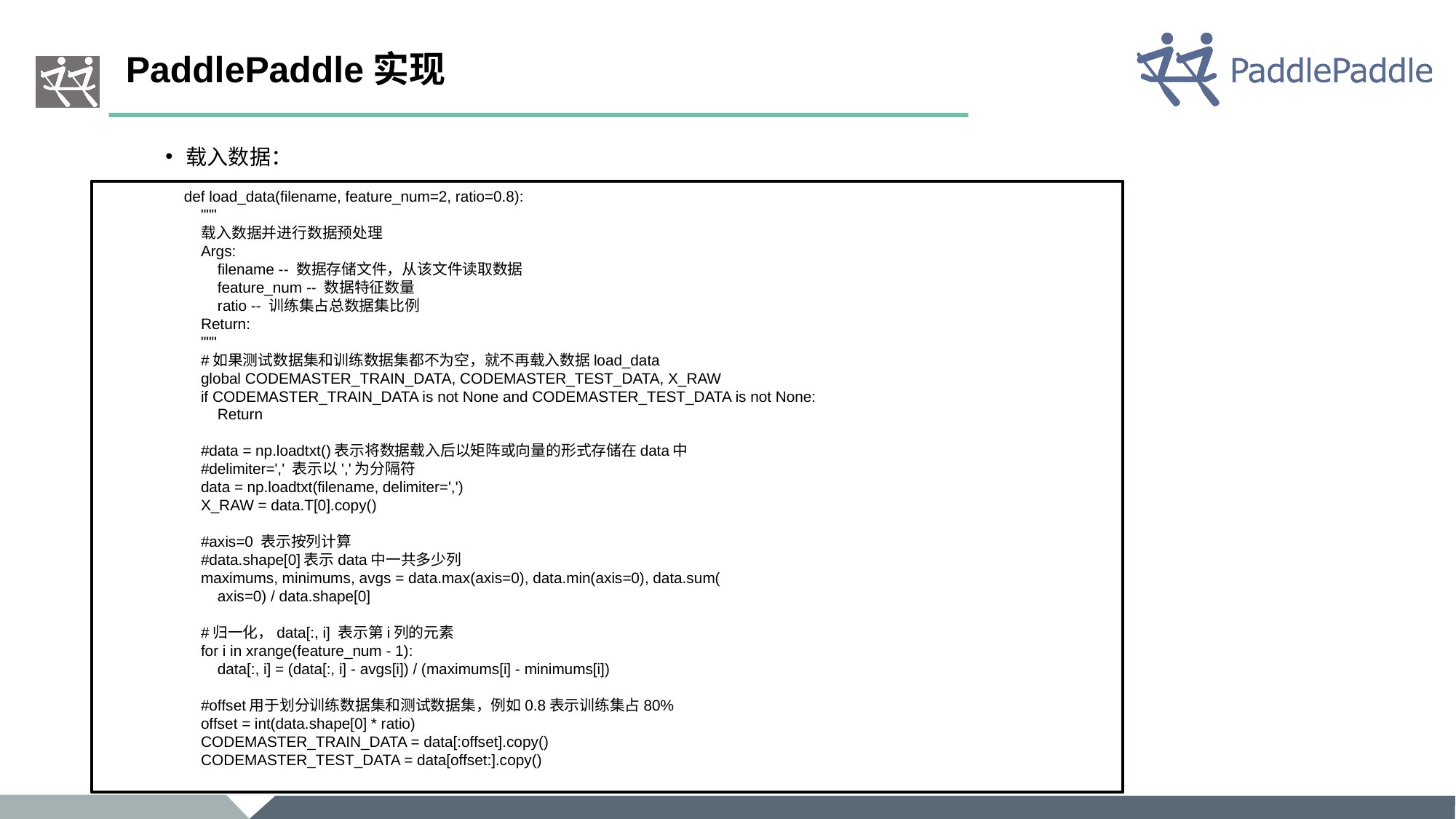

# PaddlePaddle实现
载入数据：

def load_data(filename, feature_num=2, ratio=0.8):
    """
    载入数据并进行数据预处理
    Args:
        filename -- 数据存储文件，从该文件读取数据
        feature_num -- 数据特征数量
        ratio -- 训练集占总数据集比例
    Return:
    """
    #如果测试数据集和训练数据集都不为空，就不再载入数据load_data
    global CODEMASTER_TRAIN_DATA, CODEMASTER_TEST_DATA, X_RAW
    if CODEMASTER_TRAIN_DATA is not None and CODEMASTER_TEST_DATA is not None:
        Return

    #data = np.loadtxt()表示将数据载入后以矩阵或向量的形式存储在data中
    #delimiter=',' 表示以','为分隔符
    data = np.loadtxt(filename, delimiter=',')
    X_RAW = data.T[0].copy()

    #axis=0 表示按列计算
    #data.shape[0]表示data中一共多少列
    maximums, minimums, avgs = data.max(axis=0), data.min(axis=0), data.sum(
        axis=0) / data.shape[0]

    #归一化，data[:, i] 表示第i列的元素
    for i in xrange(feature_num - 1):
        data[:, i] = (data[:, i] - avgs[i]) / (maximums[i] - minimums[i])

    #offset用于划分训练数据集和测试数据集，例如0.8表示训练集占80%
    offset = int(data.shape[0] * ratio)
    CODEMASTER_TRAIN_DATA = data[:offset].copy()
    CODEMASTER_TEST_DATA = data[offset:].copy()